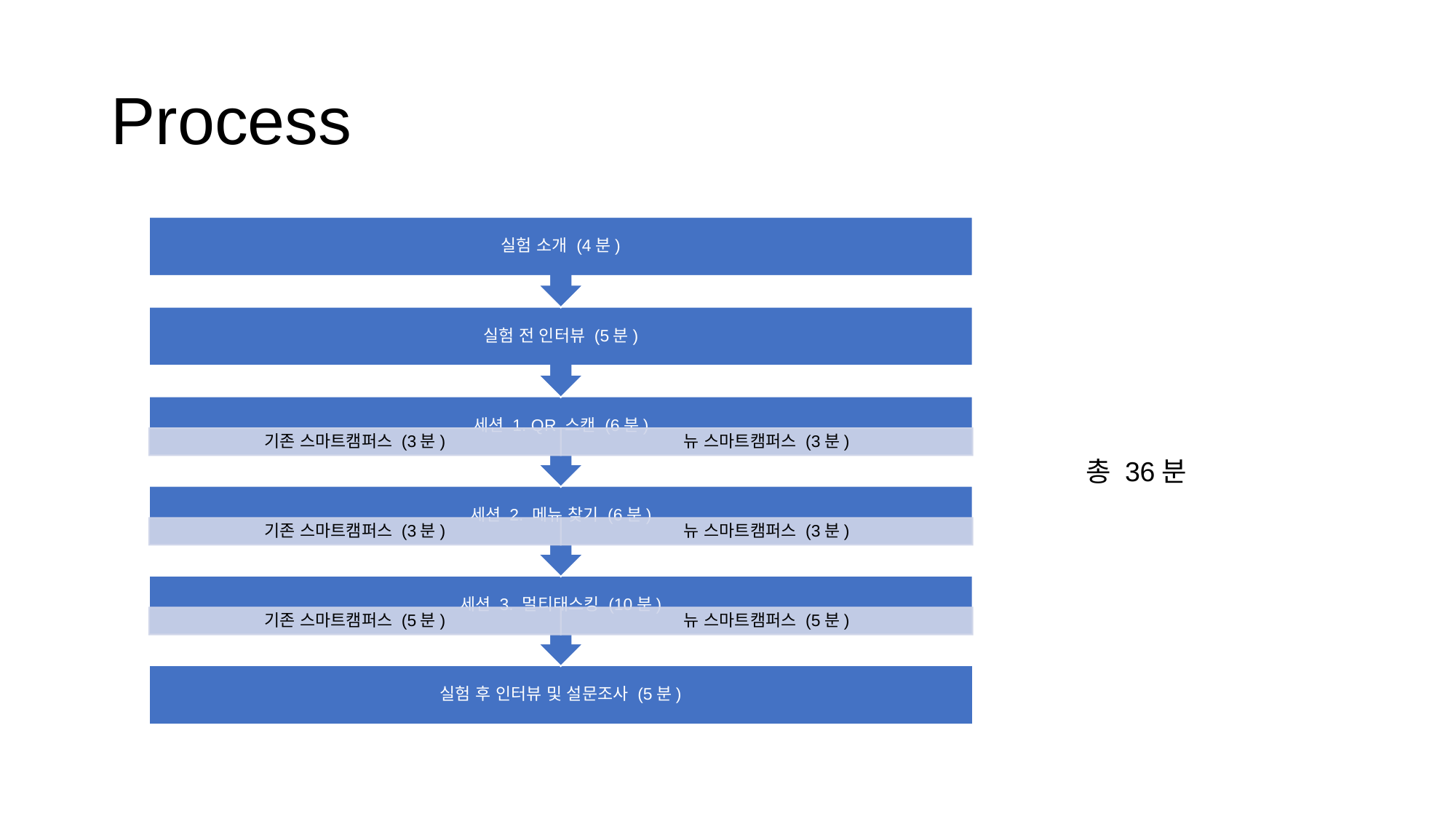

# Process
실험 후 인터뷰 및 설문조사 (5분)
세션 3. 멀티태스킹 (10분)
기존 스마트캠퍼스 (5분)
뉴 스마트캠퍼스 (5분)
세션 2. 메뉴 찾기 (6분)
기존 스마트캠퍼스 (3분)
뉴 스마트캠퍼스 (3분)
세션 1. QR 스캔 (6분)
기존 스마트캠퍼스 (3분)
뉴 스마트캠퍼스 (3분)
실험 전 인터뷰 (5분)
실험 소개 (4분)
총 36분